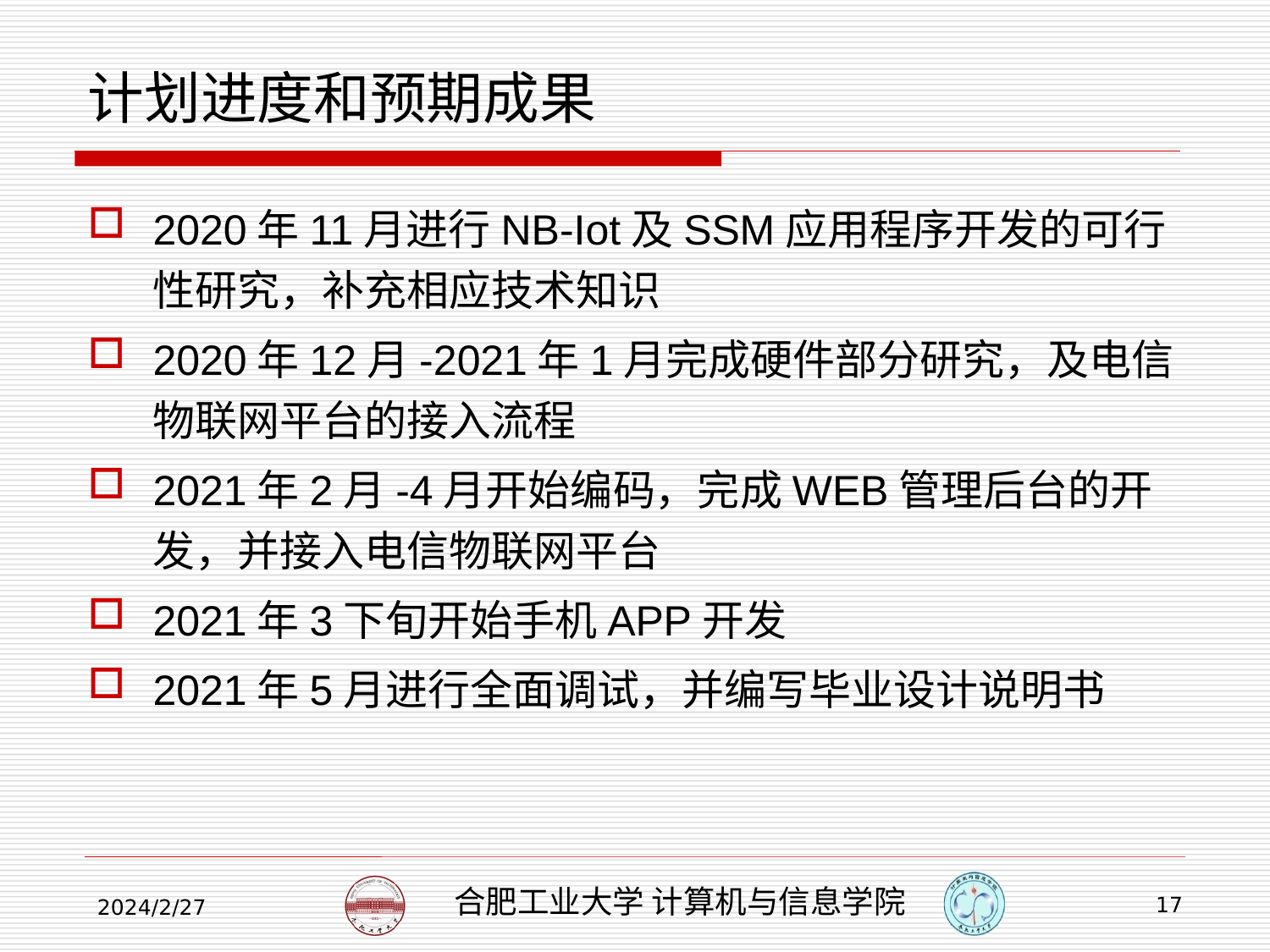

# 计划进度和预期成果
2020年11月进行NB-Iot及SSM应用程序开发的可行性研究，补充相应技术知识
2020年12月-2021年1月完成硬件部分研究，及电信物联网平台的接入流程
2021年2月-4月开始编码，完成WEB管理后台的开发，并接入电信物联网平台
2021年3下旬开始手机APP开发
2021年5月进行全面调试，并编写毕业设计说明书